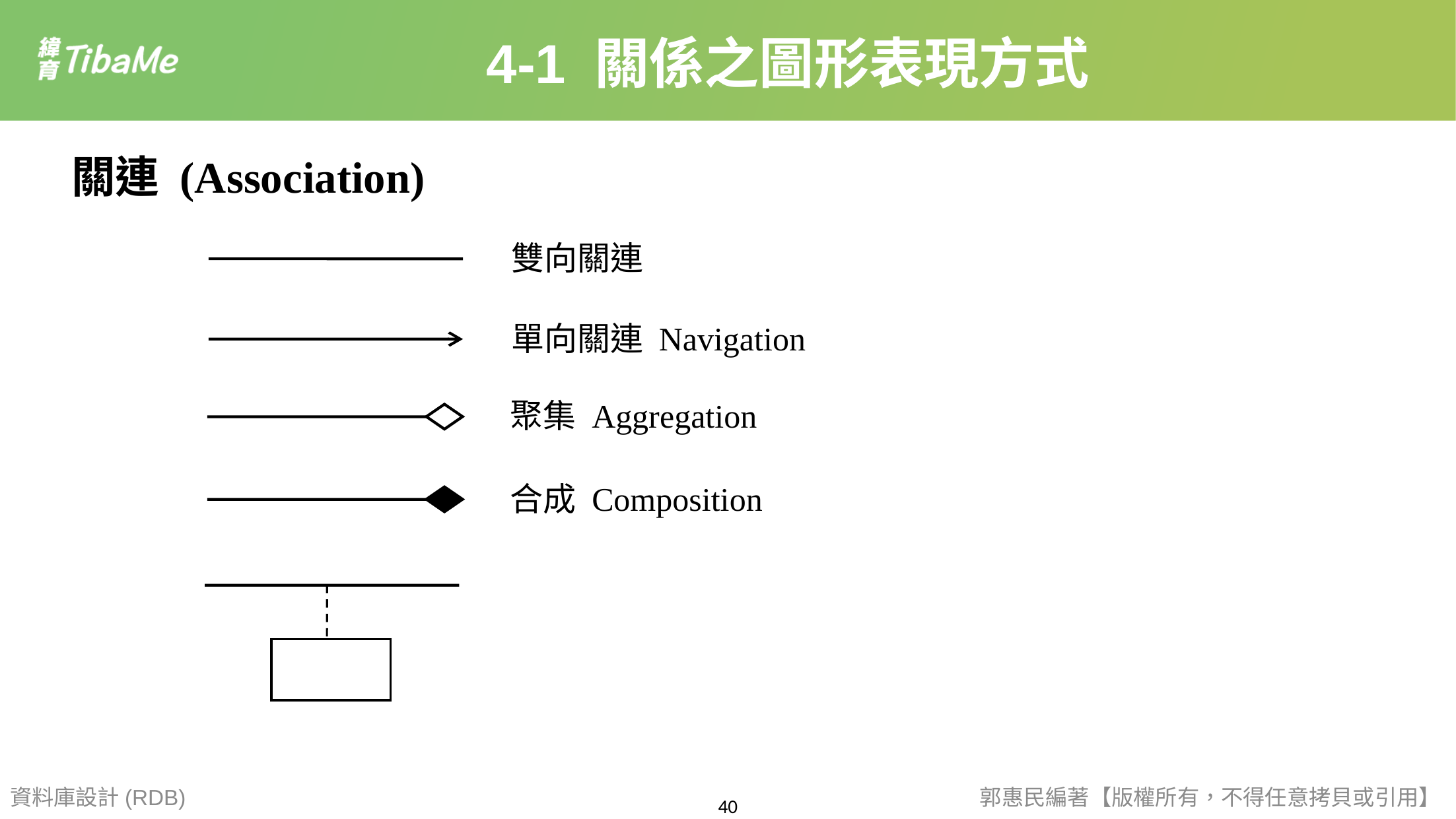

4-1 關係之圖形表現方式

關連 (Association)

雙向關連

單向關連 Navigation

聚集 Aggregation

合成 Composition

資料庫設計(RDB)
郭惠民編著【版權所有，不得任意拷貝或引用】